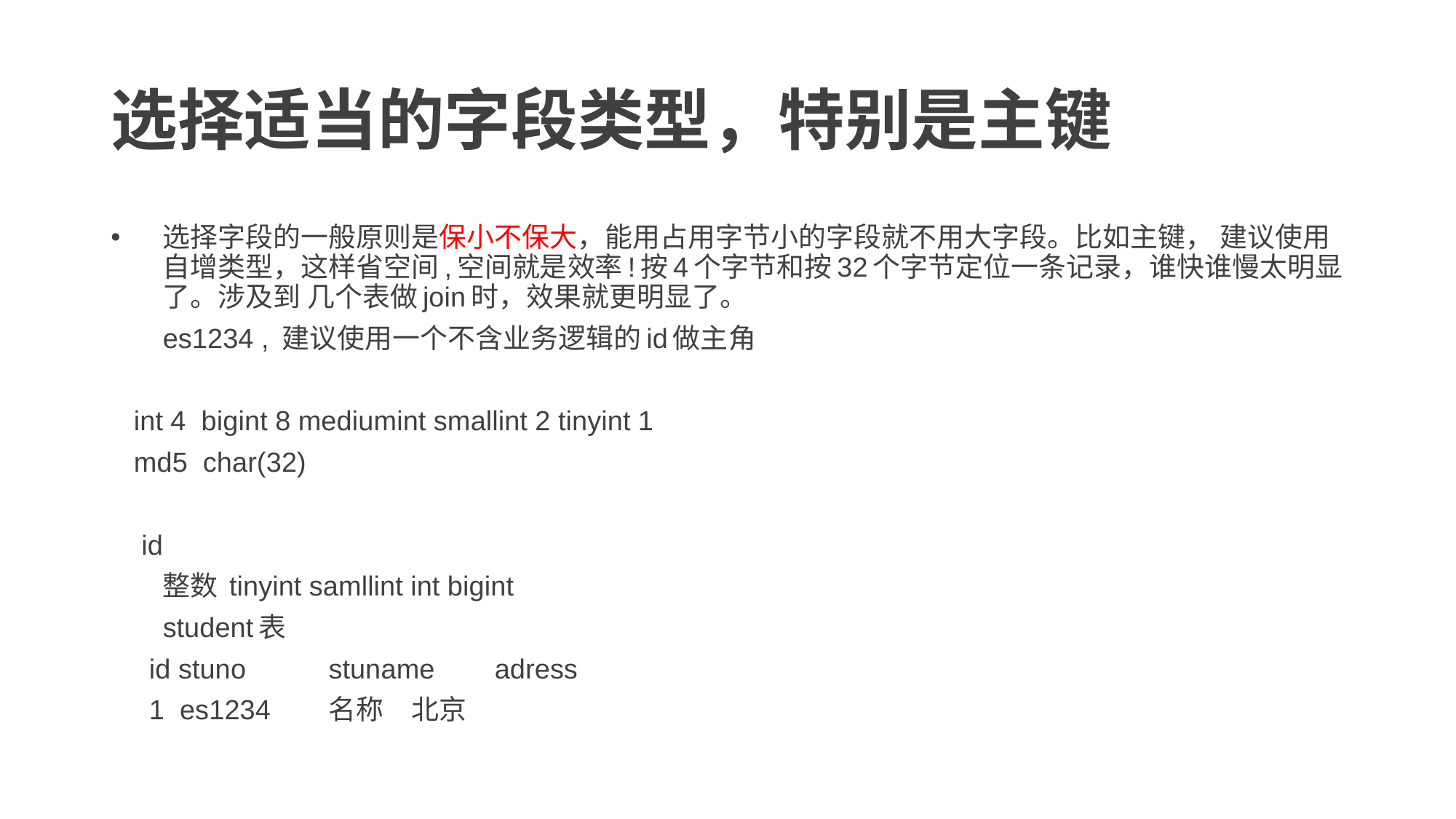

# 选择适当的字段类型，特别是主键
选择字段的一般原则是保小不保大，能用占用字节小的字段就不用大字段。比如主键， 建议使用自增类型，这样省空间,空间就是效率!按4个字节和按32个字节定位一条记录，谁快谁慢太明显了。涉及到 几个表做join时，效果就更明显了。
	es1234 , 建议使用一个不含业务逻辑的id做主角

   int 4  bigint 8 mediumint smallint 2 tinyint 1
   md5  char(32)

    id
	整数 tinyint samllint int bigint
	student表
     id stuno 	stuname 	adress
     1  es1234 	名称    		北京